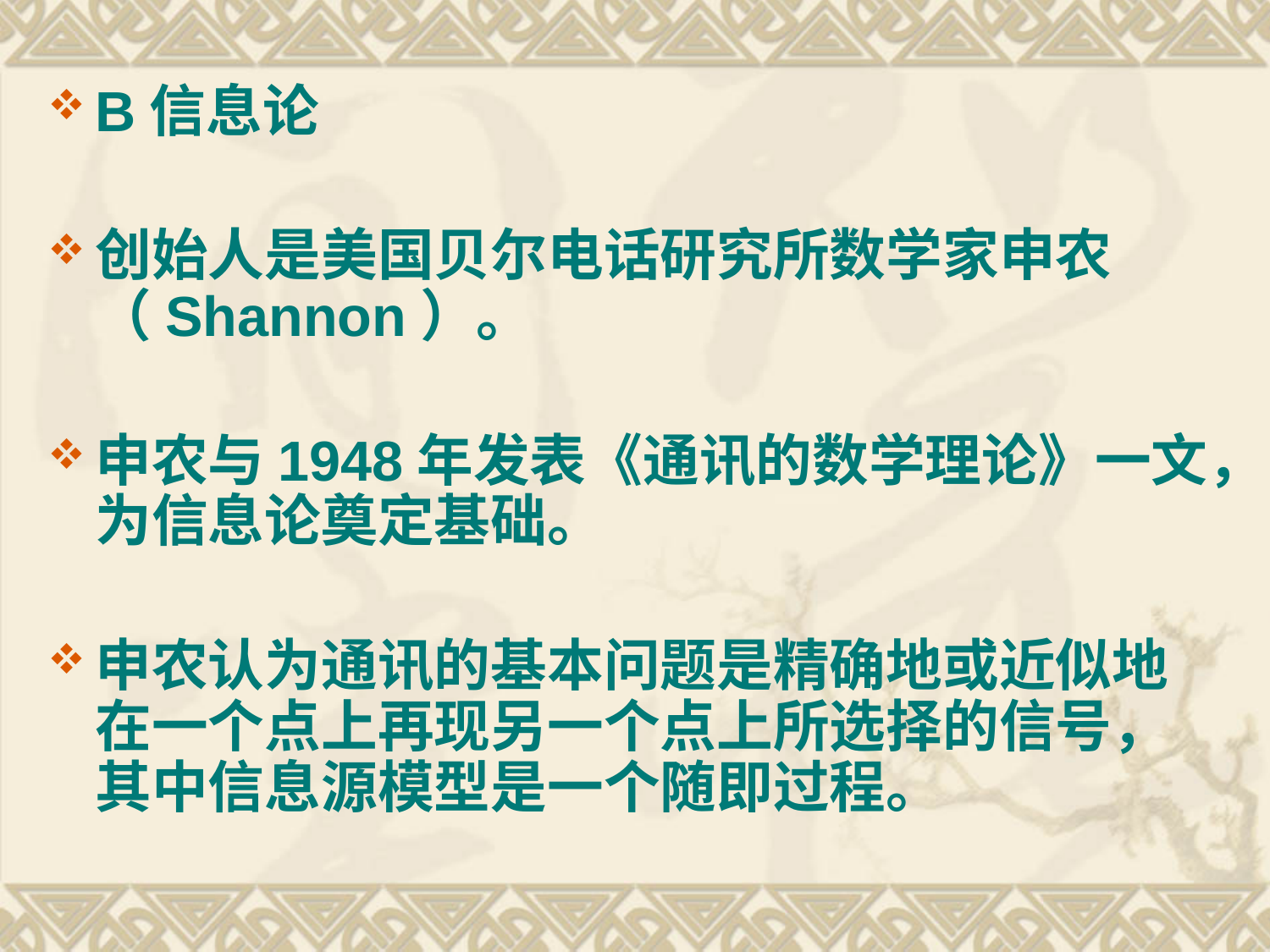

B信息论

创始人是美国贝尔电话研究所数学家申农（Shannon）。

申农与1948年发表《通讯的数学理论》一文，为信息论奠定基础。

申农认为通讯的基本问题是精确地或近似地在一个点上再现另一个点上所选择的信号，其中信息源模型是一个随即过程。